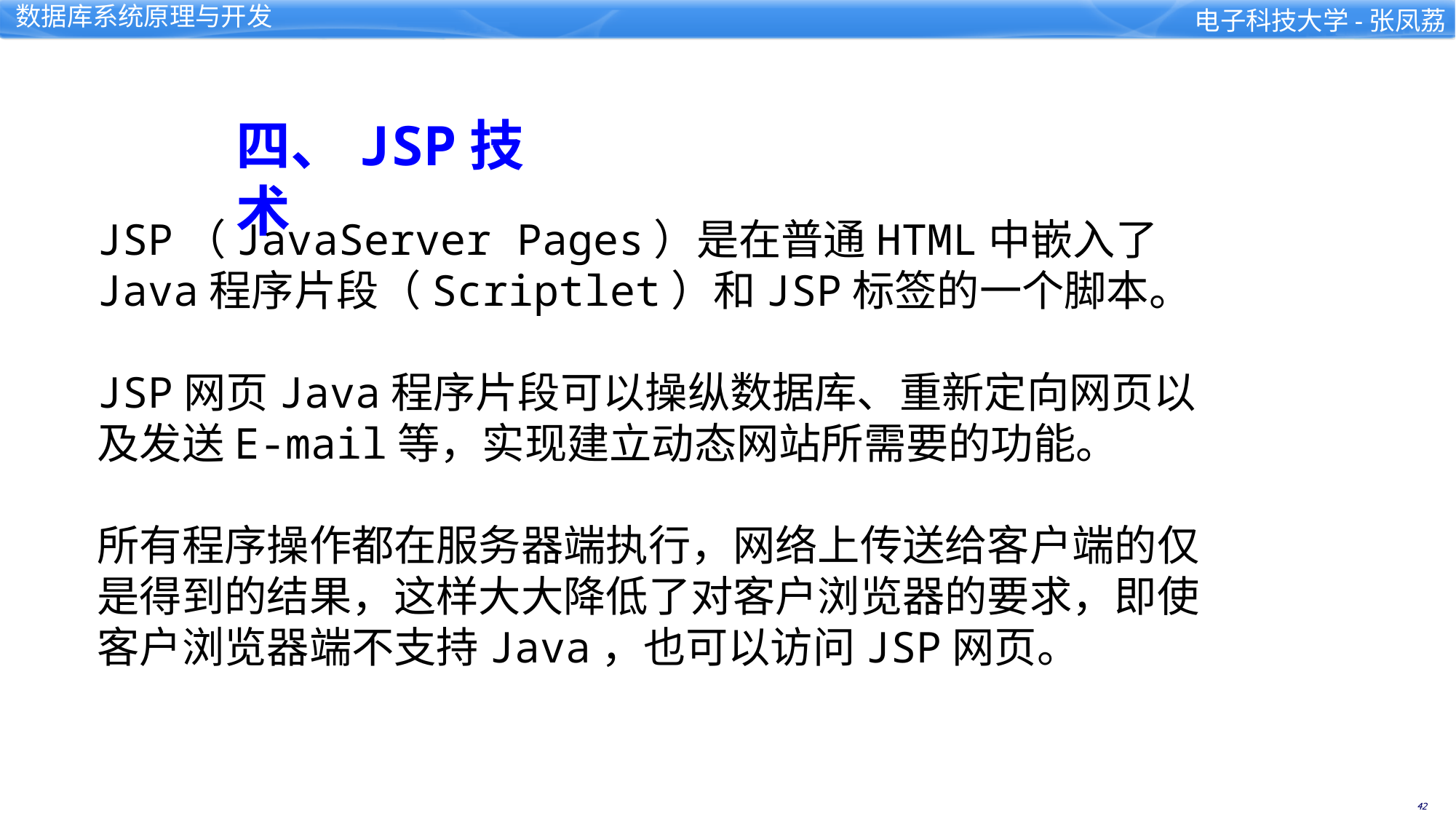

四、JSP技术

JSP（JavaServer Pages）是在普通HTML中嵌入了Java程序片段（Scriptlet）和JSP标签的一个脚本。

JSP网页Java程序片段可以操纵数据库、重新定向网页以及发送E-mail等，实现建立动态网站所需要的功能。

所有程序操作都在服务器端执行，网络上传送给客户端的仅是得到的结果，这样大大降低了对客户浏览器的要求，即使客户浏览器端不支持Java，也可以访问JSP网页。